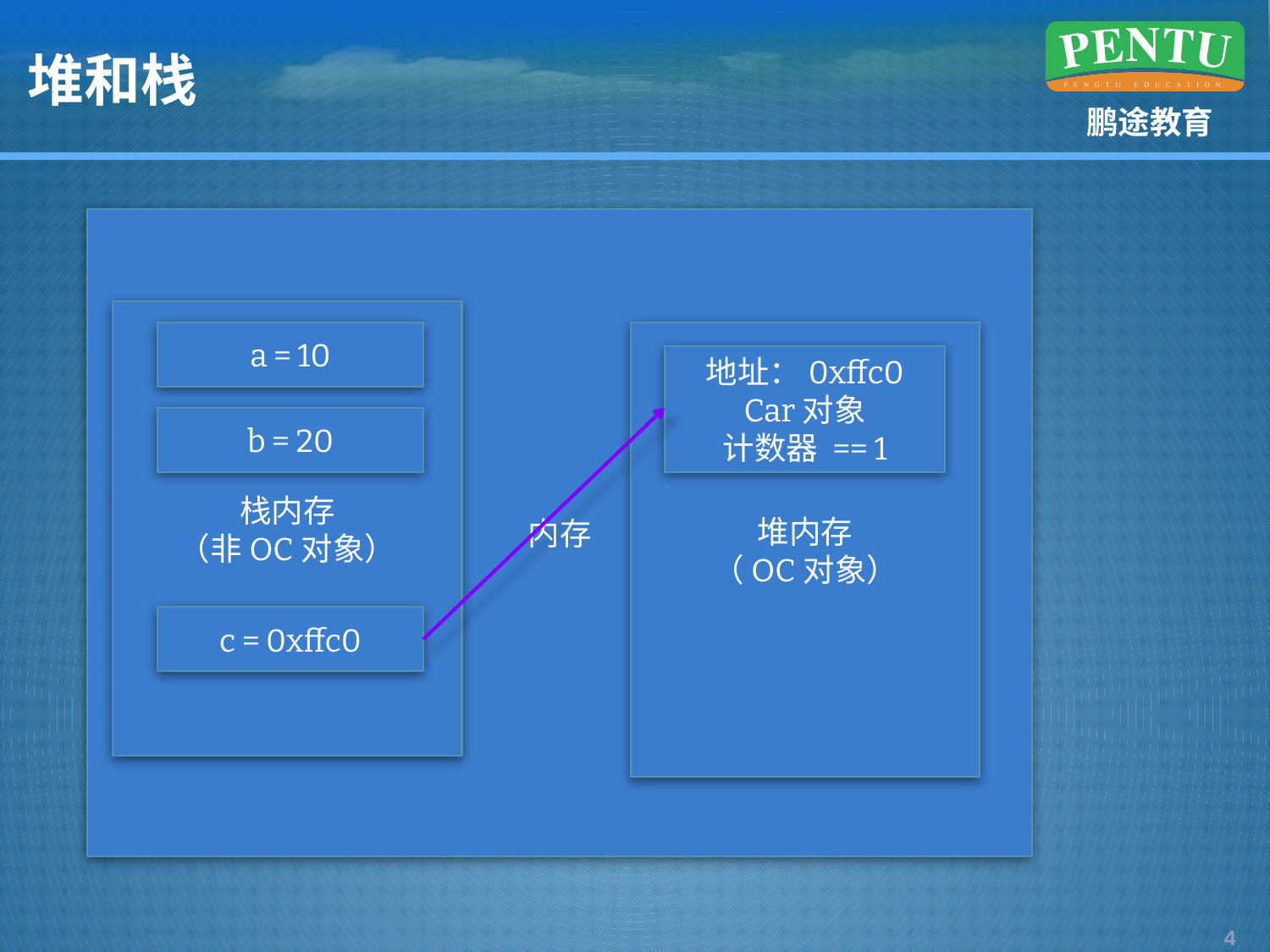

# 堆和栈
内存
栈内存
（非OC对象）
a = 10
堆内存
（OC对象）
地址：0xffc0
Car对象
计数器 == 1
b = 20
c = 0xffc0
4